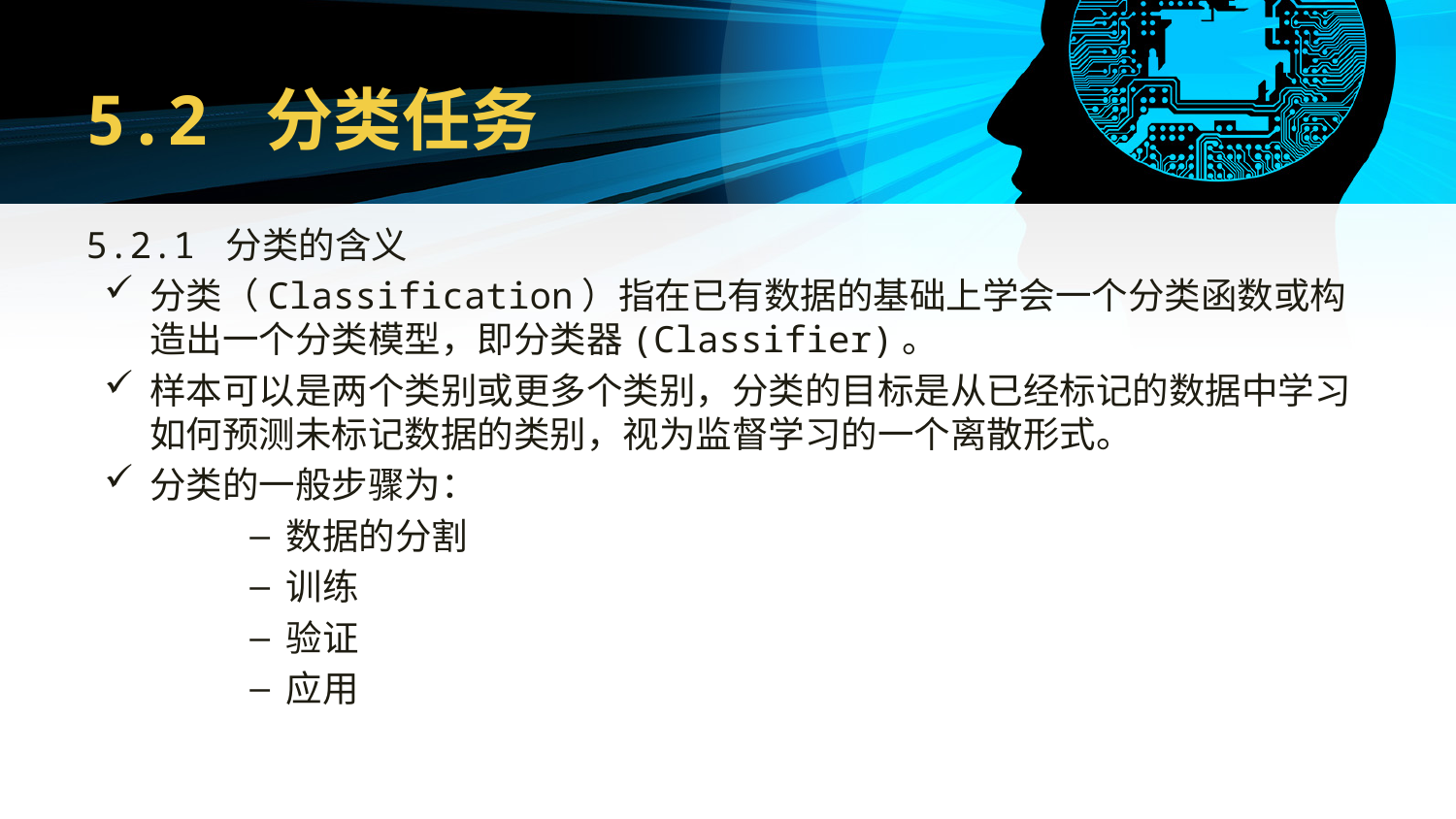

# 5.2 分类任务
5.2.1 分类的含义
分类（Classification）指在已有数据的基础上学会一个分类函数或构造出一个分类模型，即分类器(Classifier)。
样本可以是两个类别或更多个类别，分类的目标是从已经标记的数据中学习如何预测未标记数据的类别，视为监督学习的一个离散形式。
分类的一般步骤为：
数据的分割
训练
验证
应用